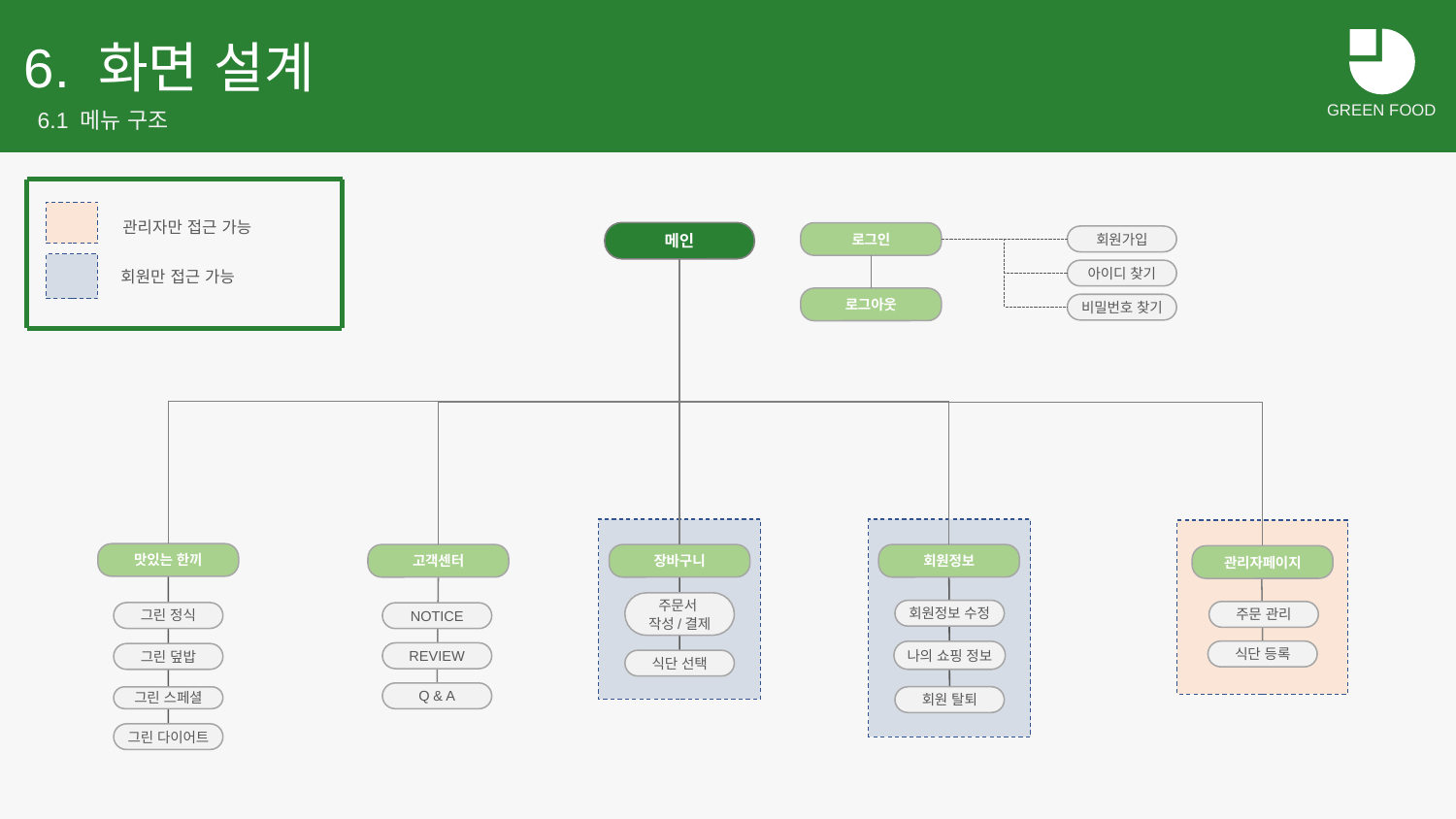

6. 화면 설계

GREEN FOOD
6.1 메뉴 구조

관리자만 접근 가능
메인
로그인
회원가입

아이디 찾기
회원만 접근 가능
로그아웃
비밀번호 찾기

맛있는 한끼
고객센터
장바구니
회원정보
관리자페이지
주문서
작성/결제
회원정보 수정
주문 관리
그린 정식
NOTICE
식단 등록
나의 쇼핑 정보
REVIEW
그린 덮밥
식단 선택
Q & A
그린 스페셜
회원 탈퇴
그린 다이어트